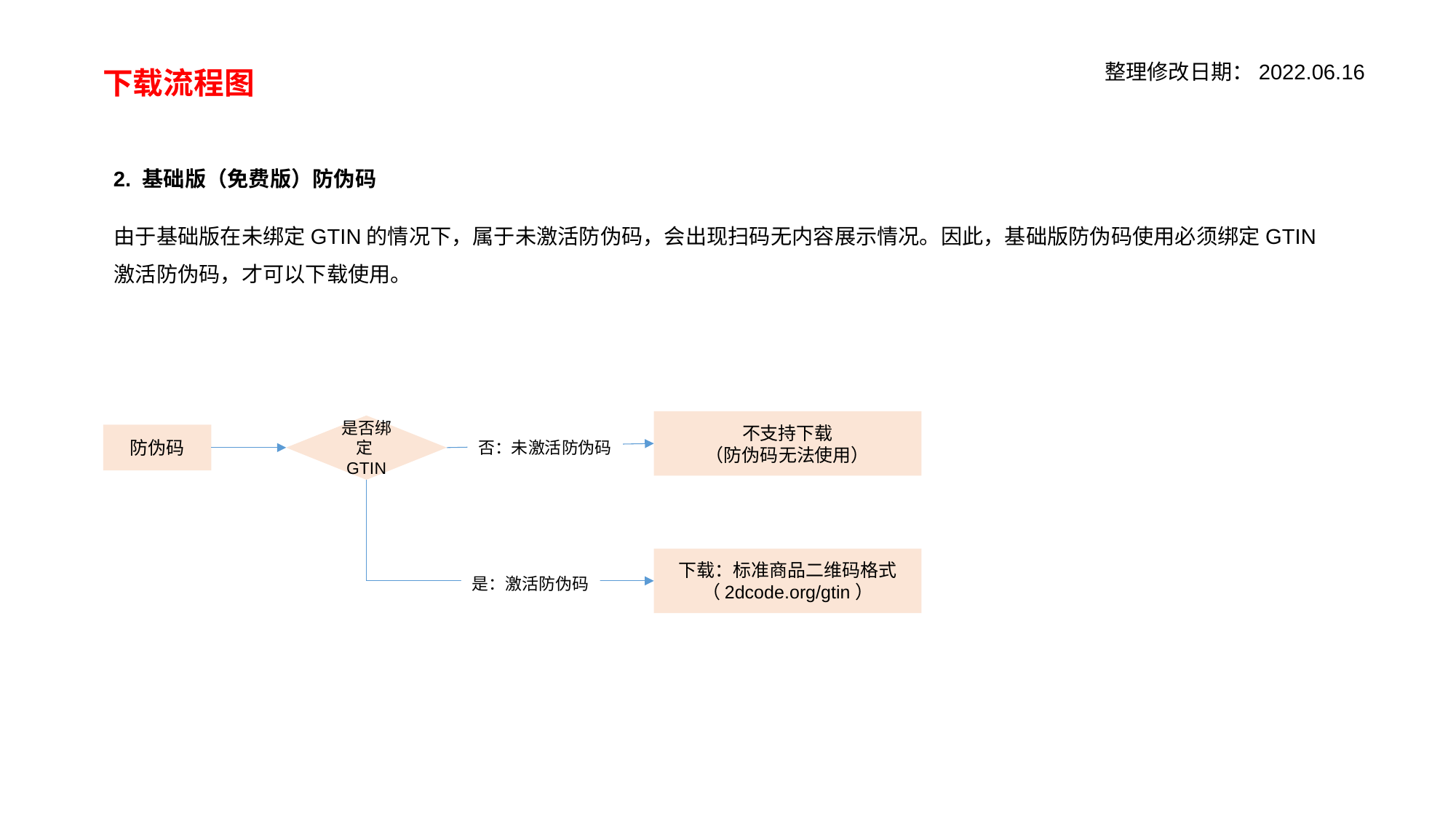

整理修改日期：2022.06.16
下载流程图
2. 基础版（免费版）防伪码
由于基础版在未绑定GTIN的情况下，属于未激活防伪码，会出现扫码无内容展示情况。因此，基础版防伪码使用必须绑定GTIN激活防伪码，才可以下载使用。
不支持下载
（防伪码无法使用）
是否绑定GTIN
防伪码
否：未激活防伪码
下载：标准商品二维码格式
（2dcode.org/gtin）
是：激活防伪码